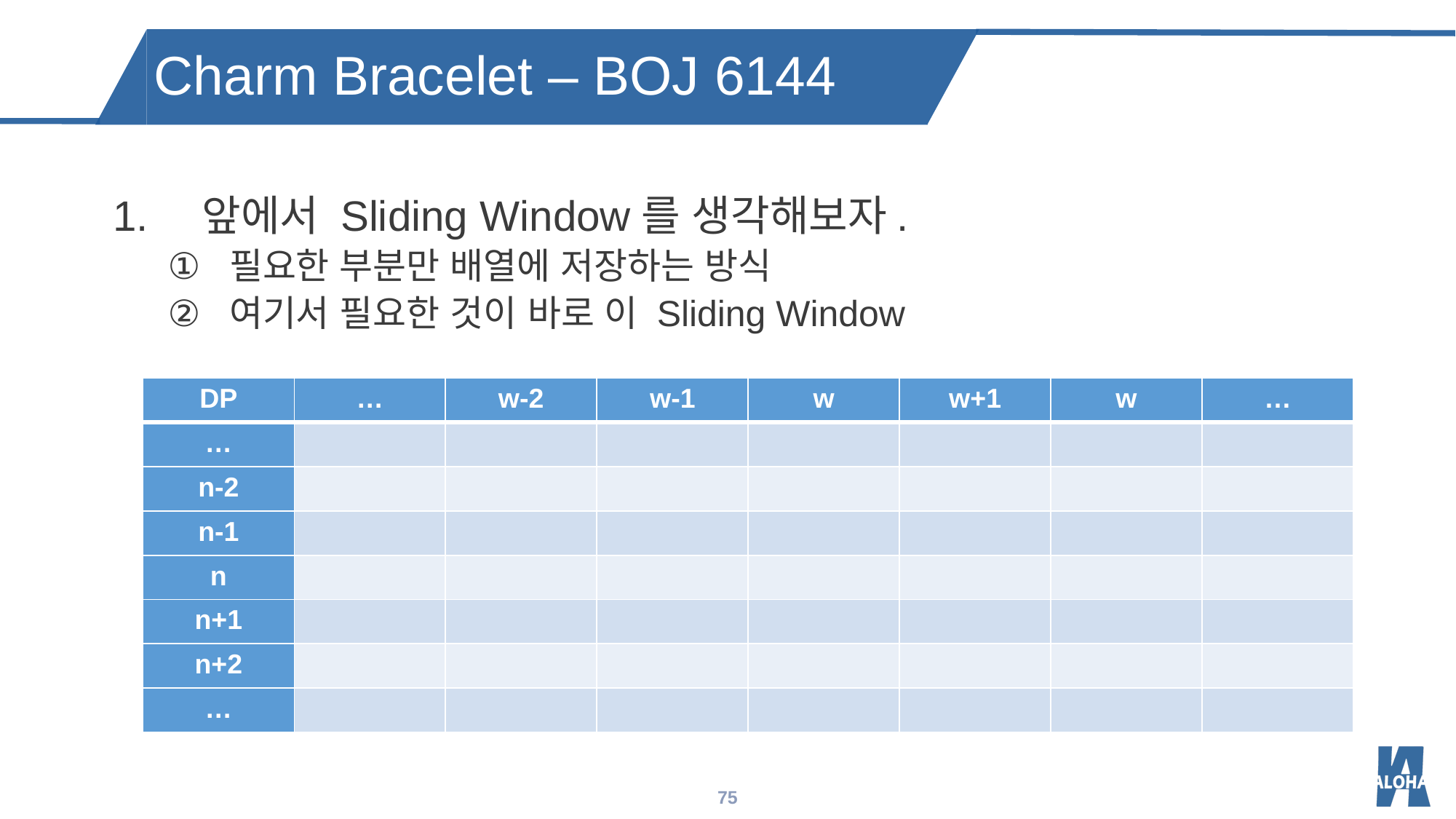

Charm Bracelet – BOJ 6144
앞에서 Sliding Window를 생각해보자.
필요한 부분만 배열에 저장하는 방식
여기서 필요한 것이 바로 이 Sliding Window
| DP | … | w-2 | w-1 | w | w+1 | w | … |
| --- | --- | --- | --- | --- | --- | --- | --- |
| … |  |  |  |  |  |  |  |
| n-2 |  |  |  |  |  |  |  |
| n-1 |  |  |  |  |  |  |  |
| n |  |  |  |  |  |  |  |
| n+1 |  |  |  |  |  |  |  |
| n+2 |  |  |  |  |  |  |  |
| … |  |  |  |  |  |  |  |
75